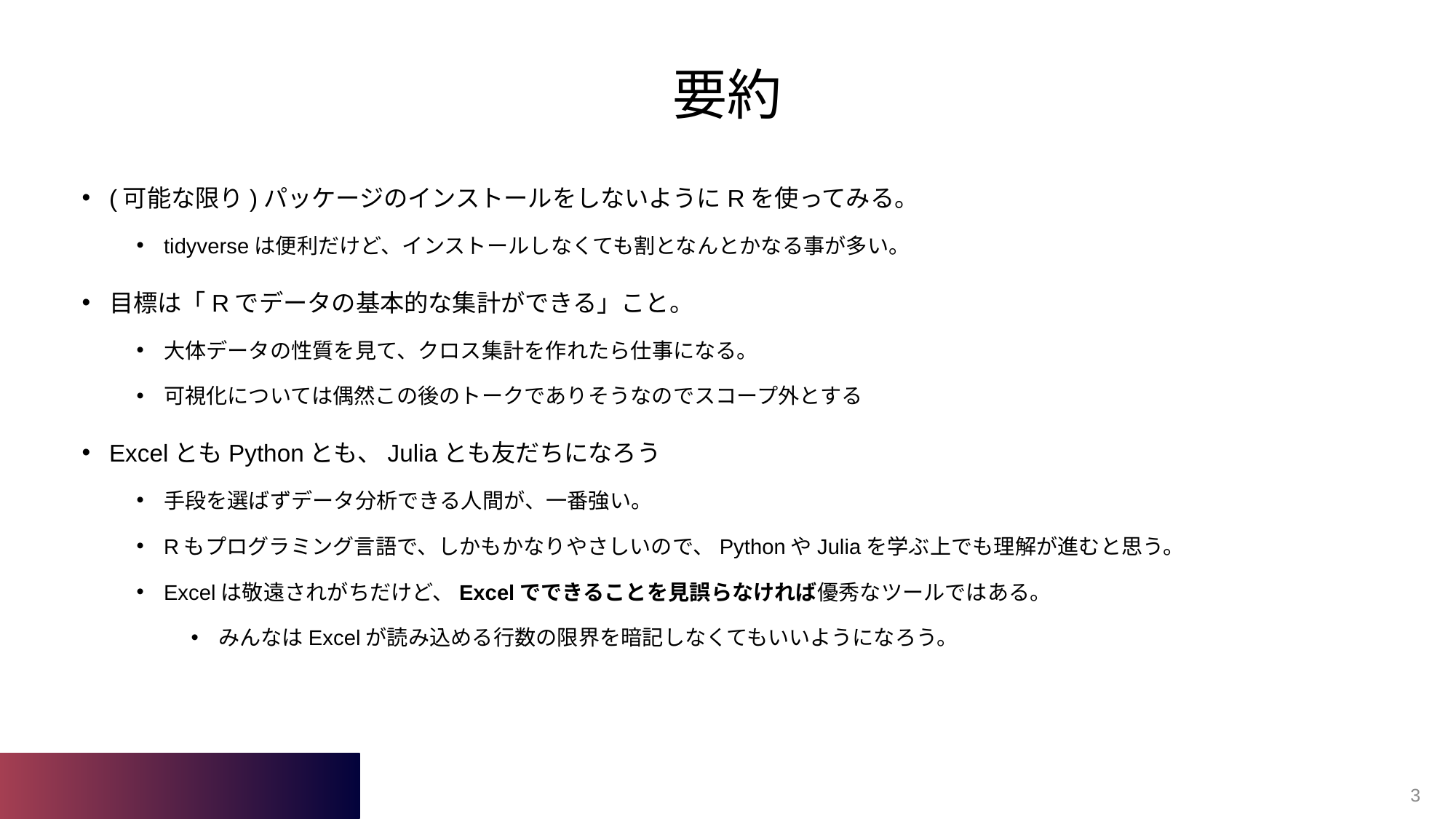

# 要約
(可能な限り)パッケージのインストールをしないようにRを使ってみる。
tidyverseは便利だけど、インストールしなくても割となんとかなる事が多い。
目標は「Rでデータの基本的な集計ができる」こと。
大体データの性質を見て、クロス集計を作れたら仕事になる。
可視化については偶然この後のトークでありそうなのでスコープ外とする
ExcelともPythonとも、Juliaとも友だちになろう
手段を選ばずデータ分析できる人間が、一番強い。
Rもプログラミング言語で、しかもかなりやさしいので、PythonやJuliaを学ぶ上でも理解が進むと思う。
Excelは敬遠されがちだけど、Excelでできることを見誤らなければ優秀なツールではある。
みんなはExcelが読み込める行数の限界を暗記しなくてもいいようになろう。
3